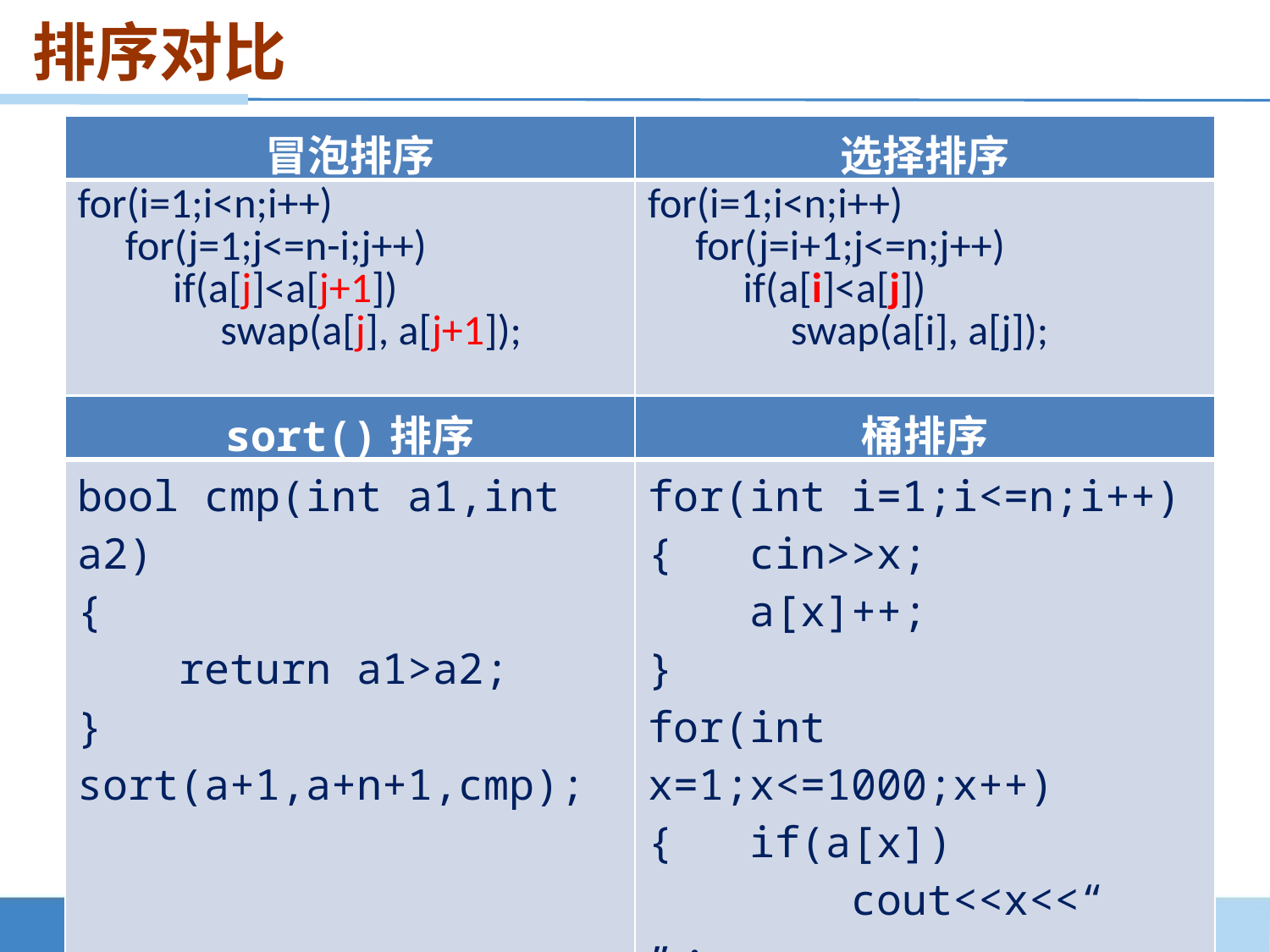

排序对比
| 冒泡排序 | 选择排序 |
| --- | --- |
| for(i=1;i<n;i++) for(j=1;j<=n-i;j++) if(a[j]<a[j+1]) swap(a[j], a[j+1]); | for(i=1;i<n;i++) for(j=i+1;j<=n;j++) if(a[i]<a[j]) swap(a[i], a[j]); |
| sort()排序 | 桶排序 |
| --- | --- |
| bool cmp(int a1,int a2) { return a1>a2; } sort(a+1,a+n+1,cmp); | for(int i=1;i<=n;i++) { cin>>x; a[x]++; } for(int x=1;x<=1000;x++) { if(a[x]) cout<<x<<“ ”； } |